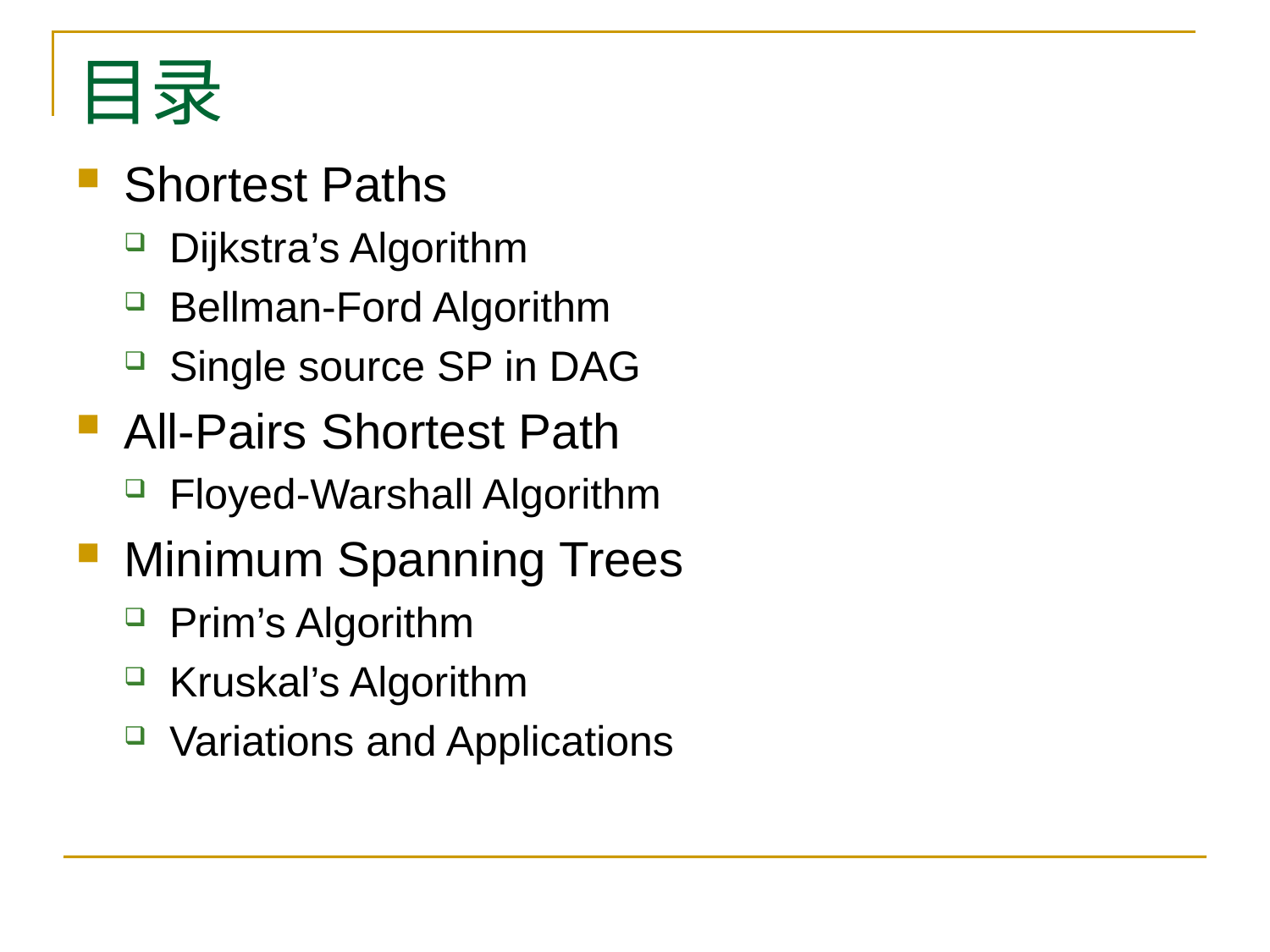

# 目录
Shortest Paths
Dijkstra’s Algorithm
Bellman-Ford Algorithm
Single source SP in DAG
All-Pairs Shortest Path
Floyed-Warshall Algorithm
Minimum Spanning Trees
Prim’s Algorithm
Kruskal’s Algorithm
Variations and Applications